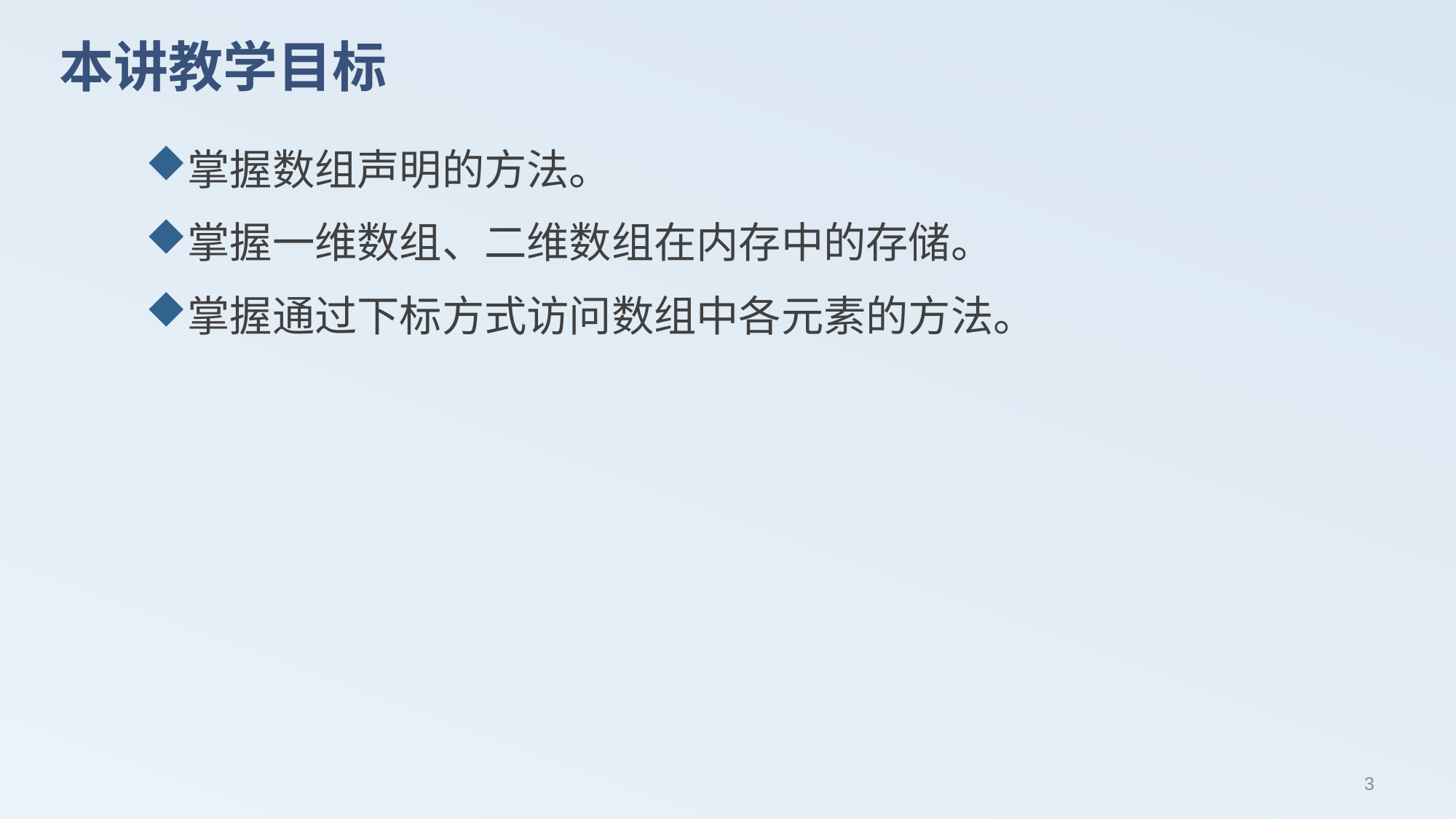

# 本讲教学目标
掌握数组声明的方法。
掌握一维数组、二维数组在内存中的存储。
掌握通过下标方式访问数组中各元素的方法。